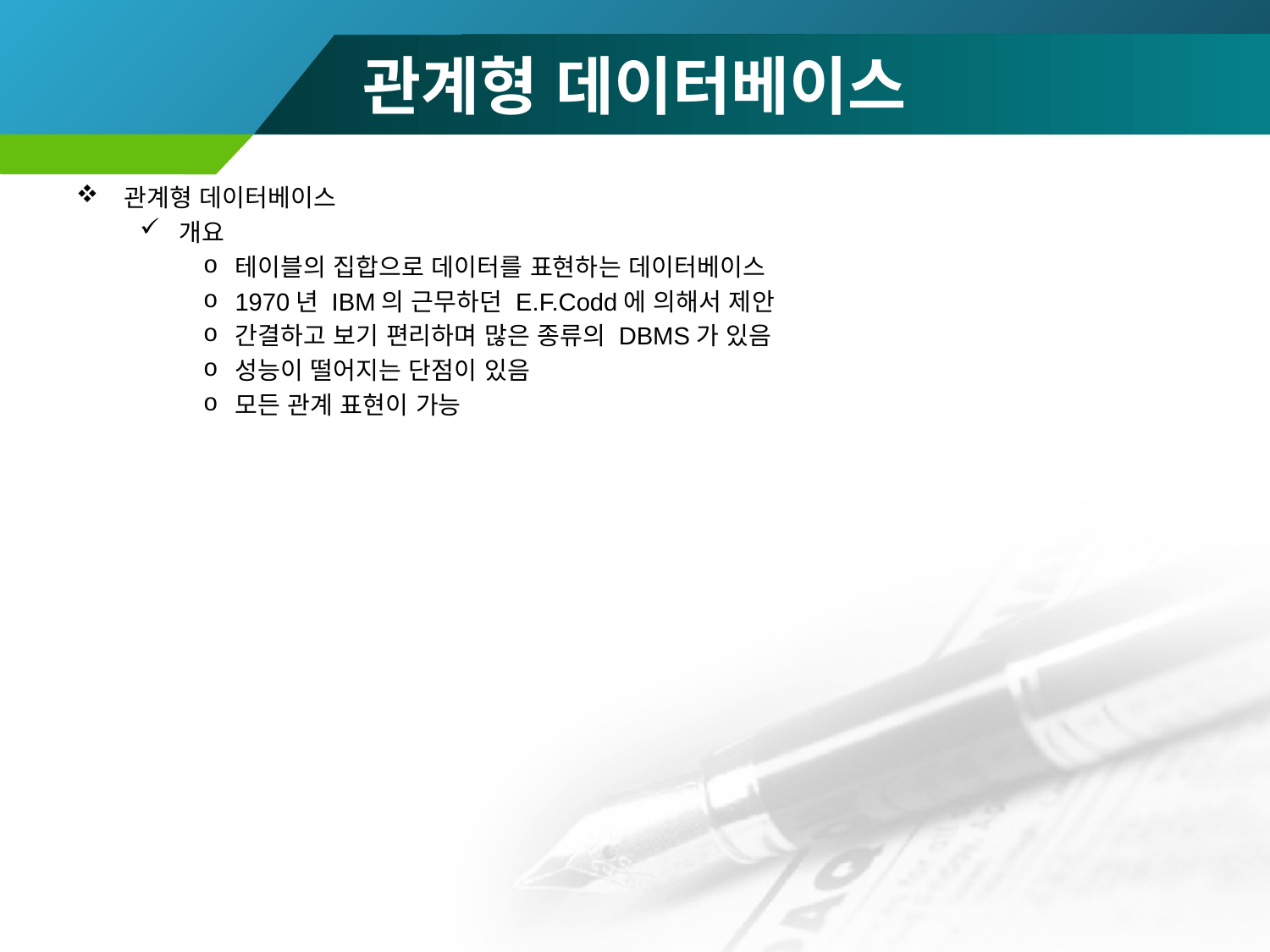

# 관계형 데이터베이스
관계형 데이터베이스
개요
테이블의 집합으로 데이터를 표현하는 데이터베이스
1970년 IBM의 근무하던 E.F.Codd에 의해서 제안
간결하고 보기 편리하며 많은 종류의 DBMS가 있음
성능이 떨어지는 단점이 있음
모든 관계 표현이 가능